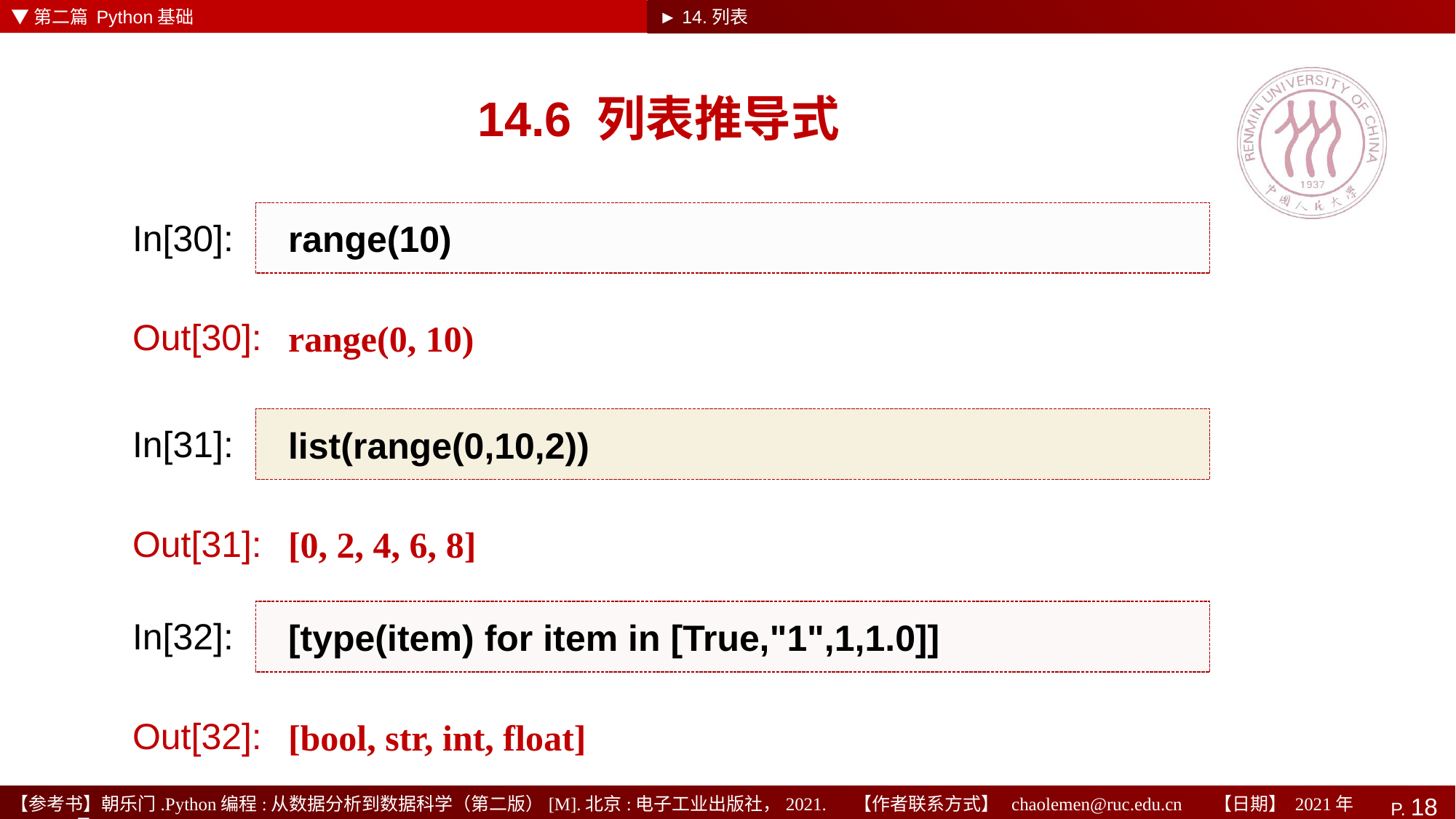

▼第二篇 Python基础
► 14.列表
# 14.6 列表推导式
range(10)
In[30]:
range(0, 10)
Out[30]:
list(range(0,10,2))
In[31]:
[0, 2, 4, 6, 8]
Out[31]:
[type(item) for item in [True,"1",1,1.0]]
In[32]:
[bool, str, int, float]
Out[32]: